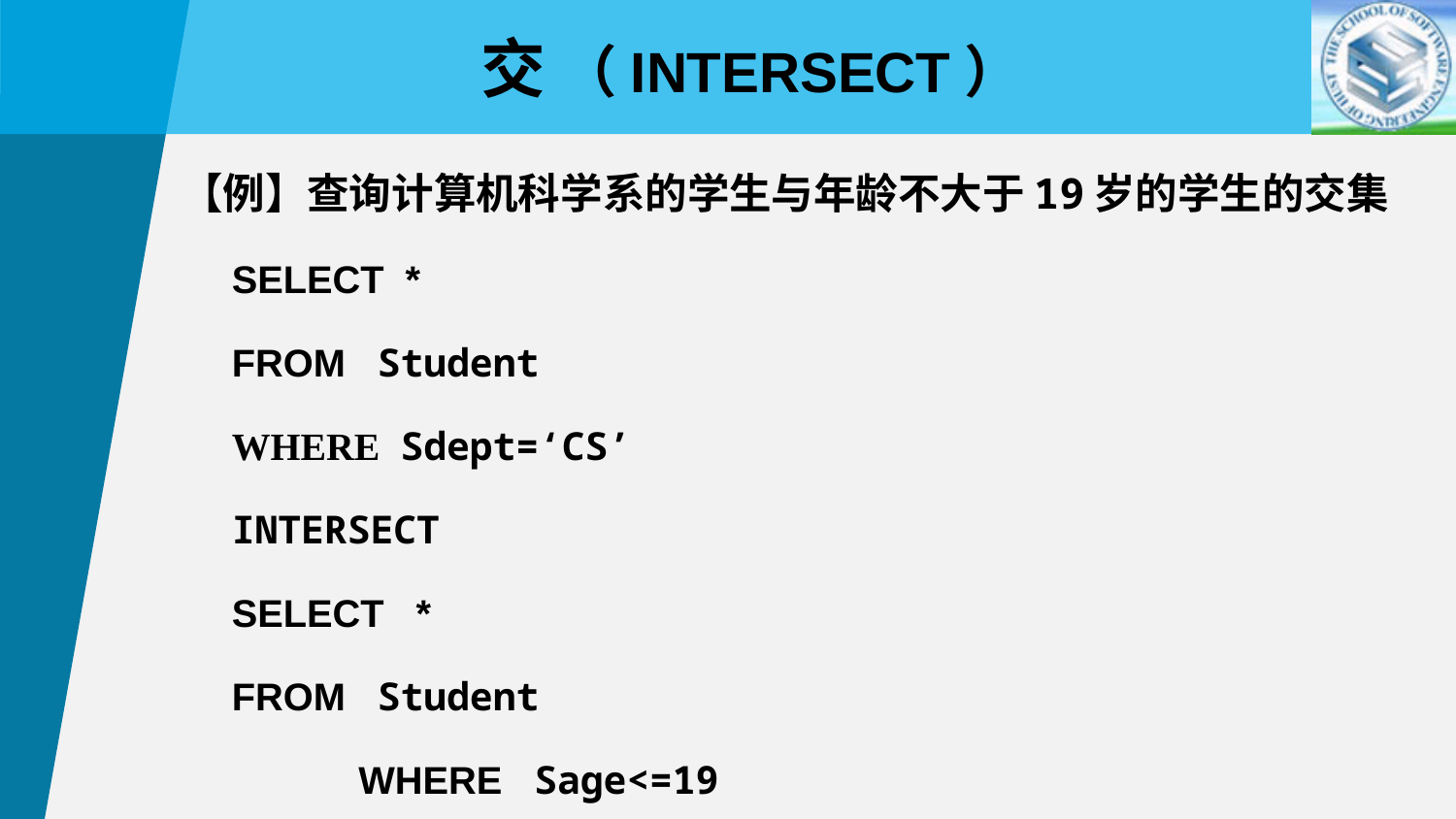

交 （intersect）
【例】查询计算机科学系的学生与年龄不大于19岁的学生的交集
			SELECT  *
			FROM   Student
			WHERE  Sdept=‘CS’
		INTERSECT
			SELECT   *
			FROM   Student
	 		WHERE   Sage<=19